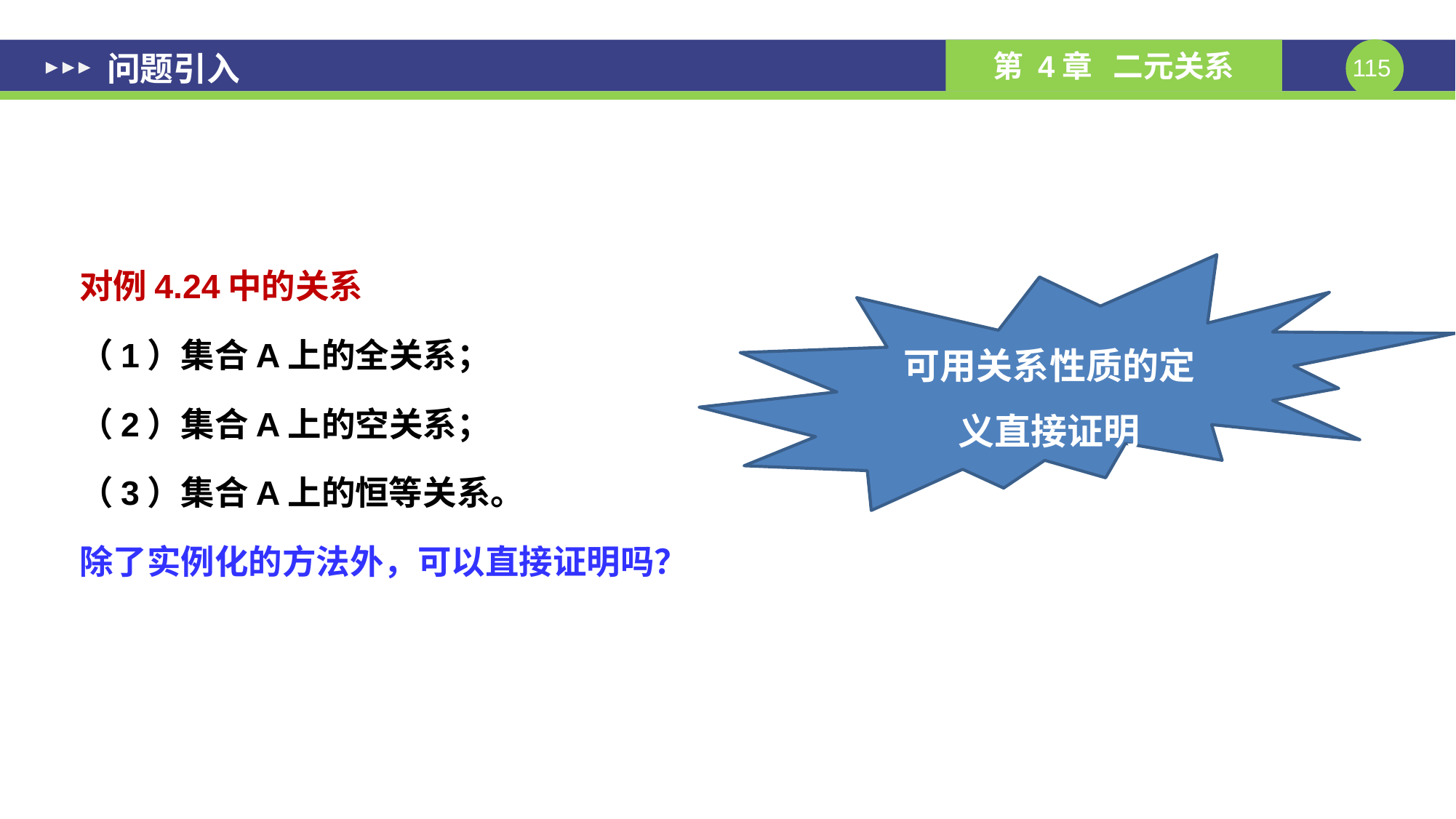

# 问题引入
对例4.24中的关系
（1）集合A上的全关系；
（2）集合A上的空关系；
（3）集合A上的恒等关系。
除了实例化的方法外，可以直接证明吗？
可用关系性质的定义直接证明